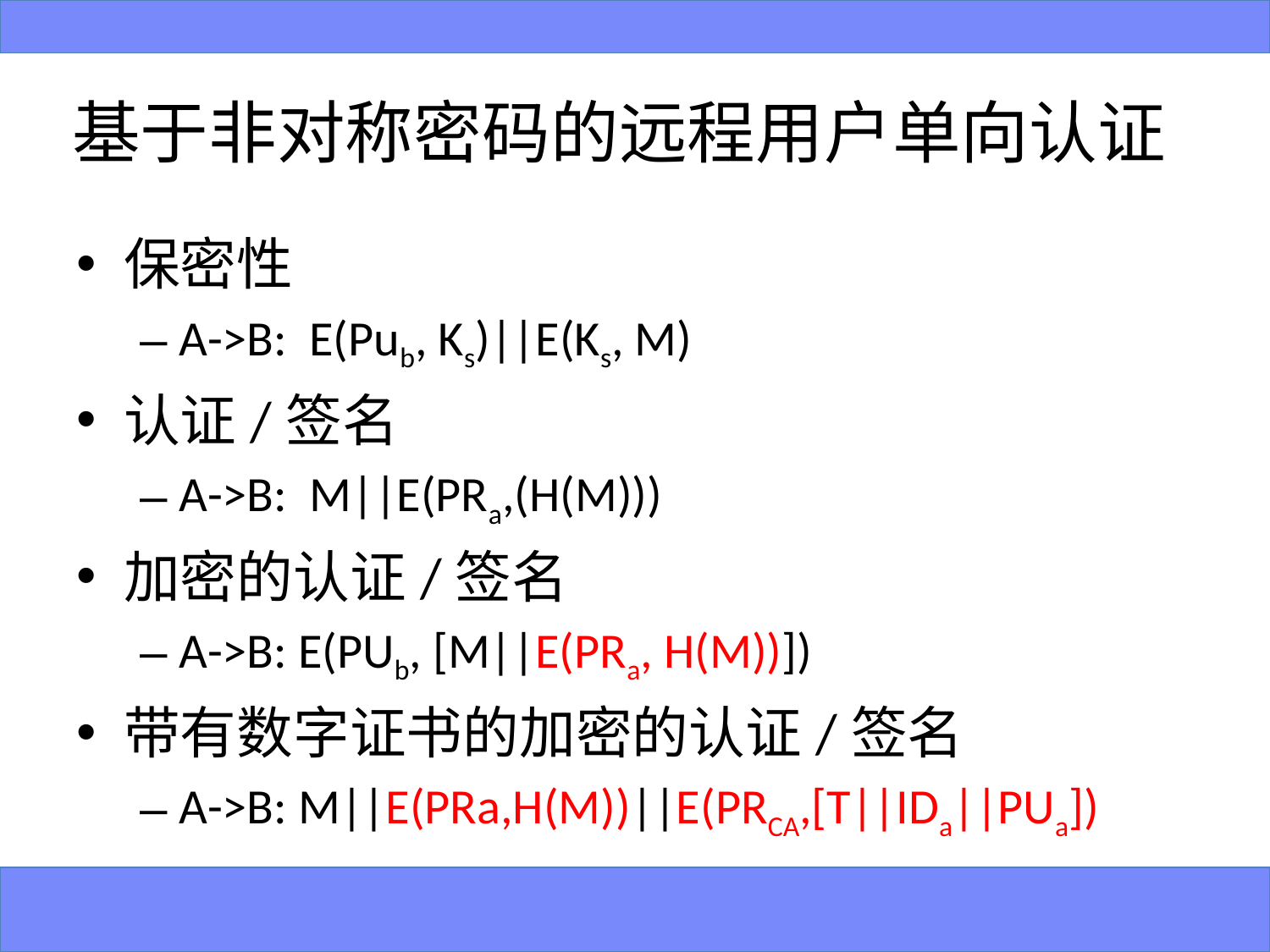

# 基于非对称密码的远程用户单向认证
保密性
A->B:  E(Pub, Ks)||E(Ks, M)
认证/签名
A->B:  M||E(PRa,(H(M)))
加密的认证/签名
A->B: E(PUb, [M||E(PRa, H(M))])
带有数字证书的加密的认证/签名
A->B: M||E(PRa,H(M))||E(PRCA,[T||IDa||PUa])

45